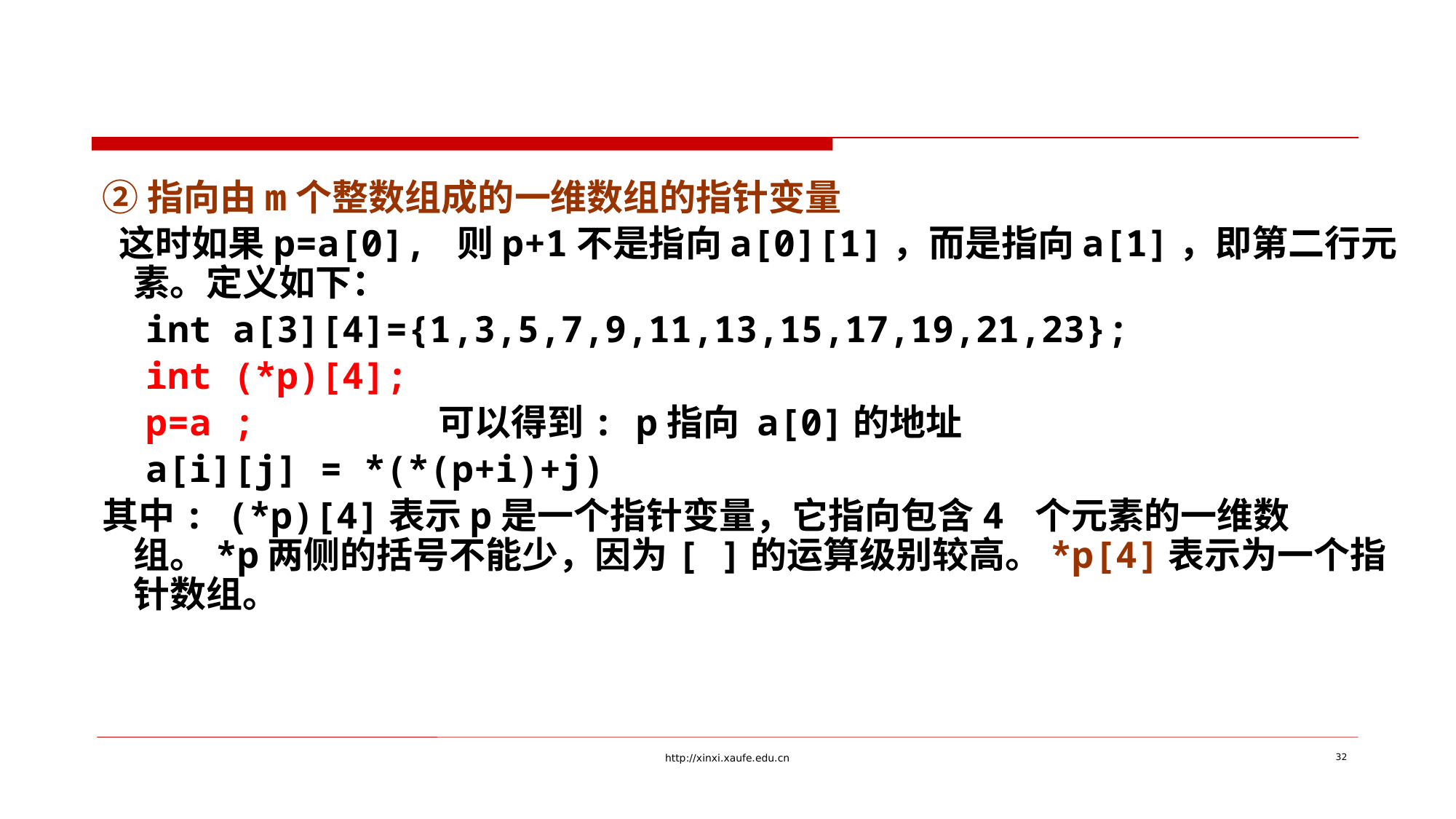

②指向由m个整数组成的一维数组的指针变量
 这时如果p=a[0], 则p+1不是指向a[0][1]，而是指向a[1]，即第二行元素。定义如下：
  int a[3][4]={1,3,5,7,9,11,13,15,17,19,21,23};
  int (*p)[4];
  p=a ;        可以得到: p指向 a[0]的地址
  a[i][j] = *(*(p+i)+j)
其中: (*p)[4]表示p是一个指针变量，它指向包含4 个元素的一维数组。*p两侧的括号不能少，因为[ ]的运算级别较高。*p[4]表示为一个指针数组。

http://xinxi.xaufe.edu.cn
32